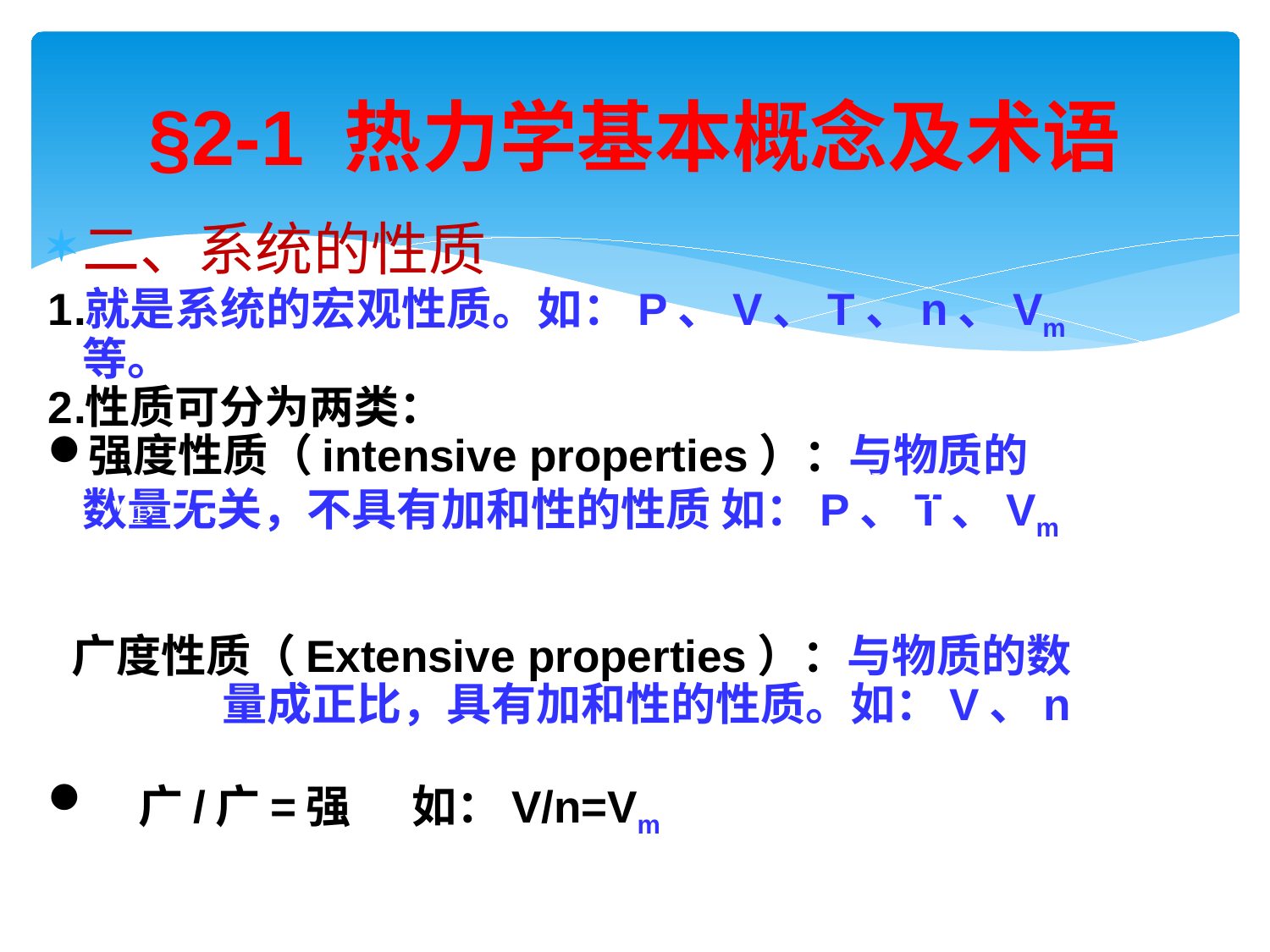

# §2-1 热力学基本概念及术语
二、系统的性质
就是系统的宏观性质。如：P、V、T、n、Vm等。
性质可分为两类：
强度性质（intensive properties）：与物质的数量无关，不具有加和性的性质 如：P、T、Vm

广度性质（Extensive properties）：与物质的数量成正比，具有加和性的性质。如：V、n

    广/广=强      如：V/n=Vm

V1,  T1
V1,  T1